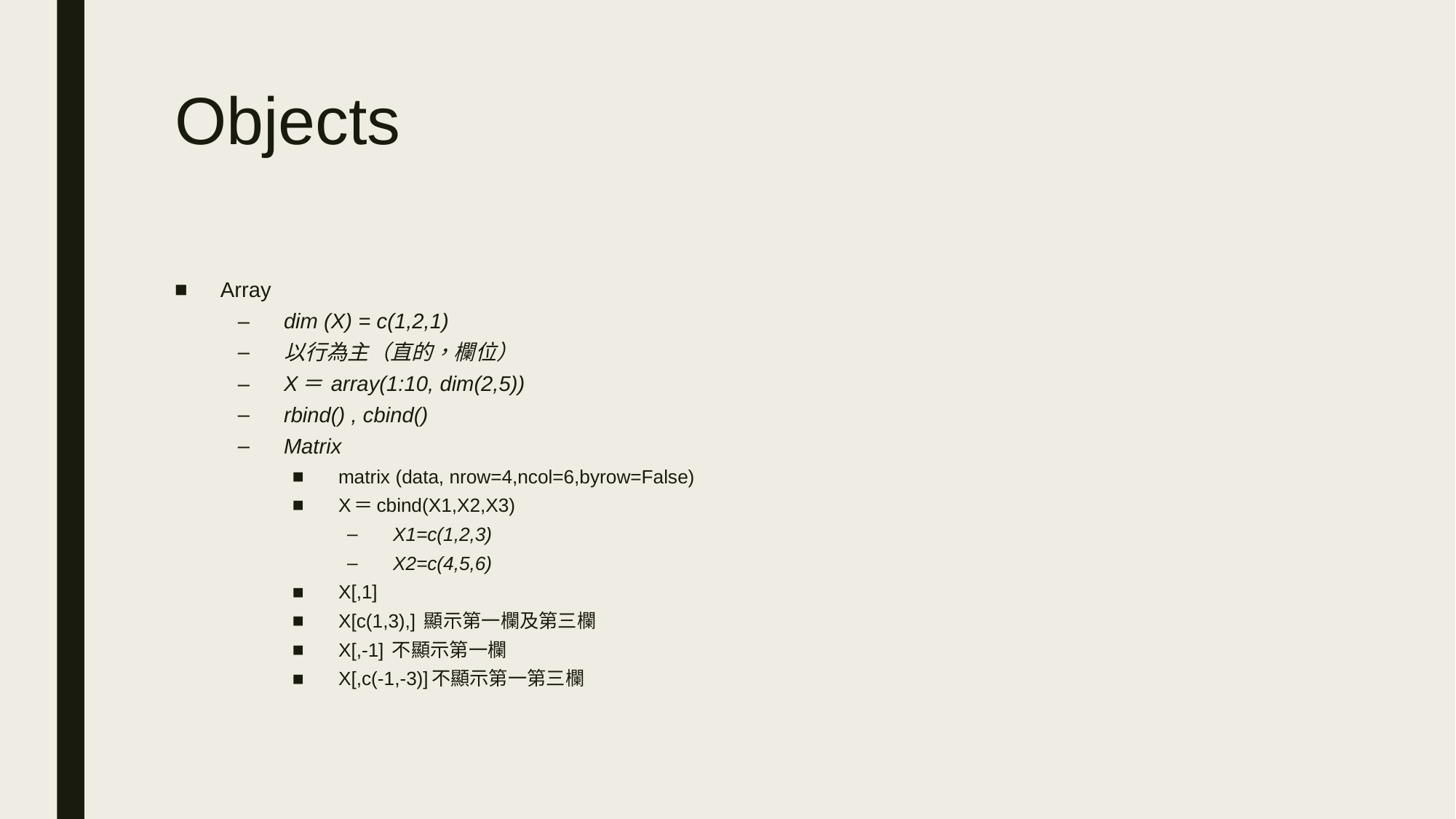

# Objects
Array
dim (X) = c(1,2,1)
以行為主（直的，欄位）
X＝ array(1:10, dim(2,5))
rbind() , cbind()
Matrix
matrix (data, nrow=4,ncol=6,byrow=False)
X＝cbind(X1,X2,X3)
X1=c(1,2,3)
X2=c(4,5,6)
X[,1]
X[c(1,3),] 顯示第一欄及第三欄
X[,-1] 不顯示第一欄
X[,c(-1,-3)]不顯示第一第三欄